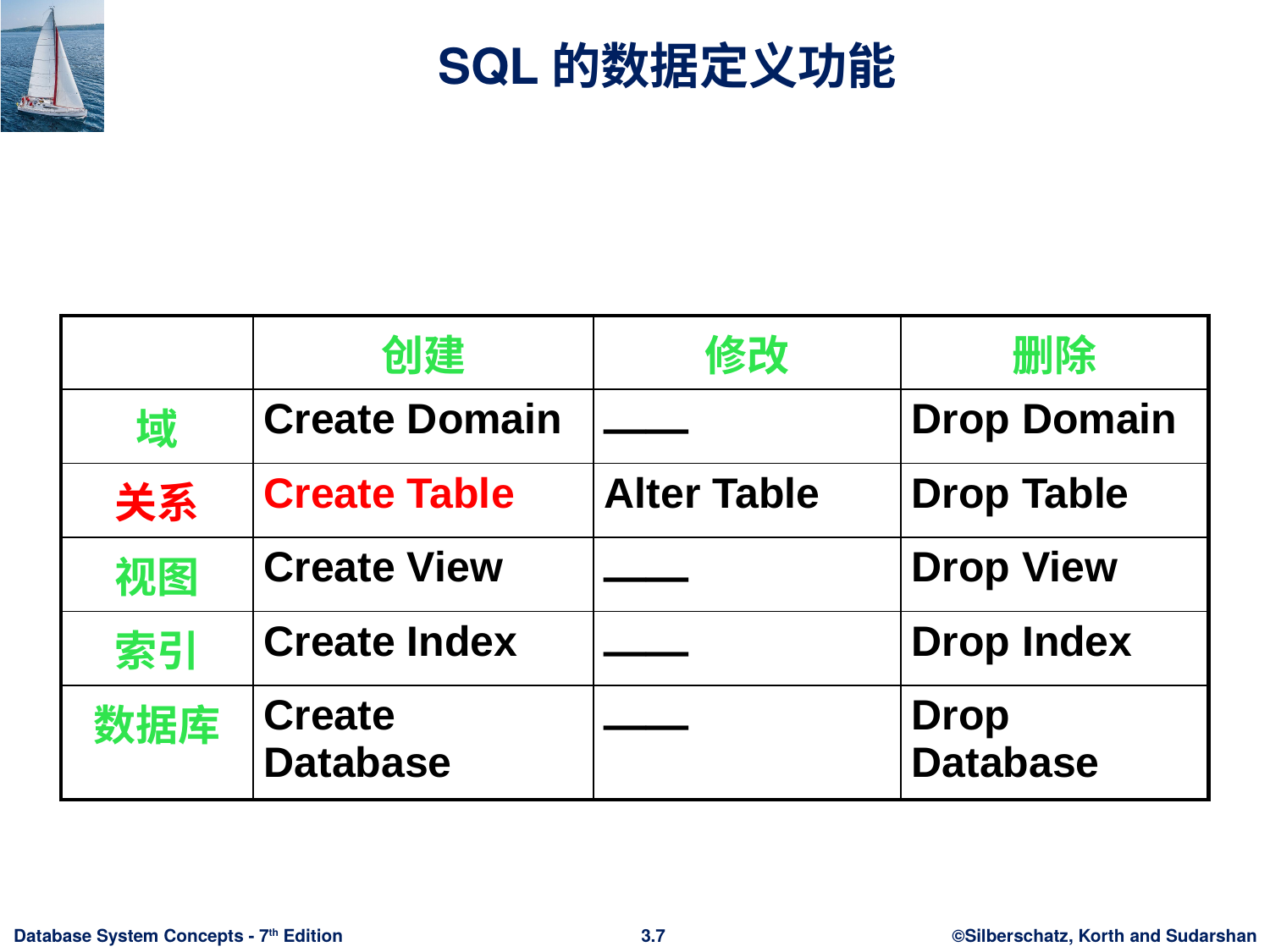

# SQL的数据定义功能
|  | 创建 | 修改 | 删除 |
| --- | --- | --- | --- |
| 域 | Create Domain | —— | Drop Domain |
| 关系 | Create Table | Alter Table | Drop Table |
| 视图 | Create View | —— | Drop View |
| 索引 | Create Index | —— | Drop Index |
| 数据库 | Create Database | —— | Drop Database |